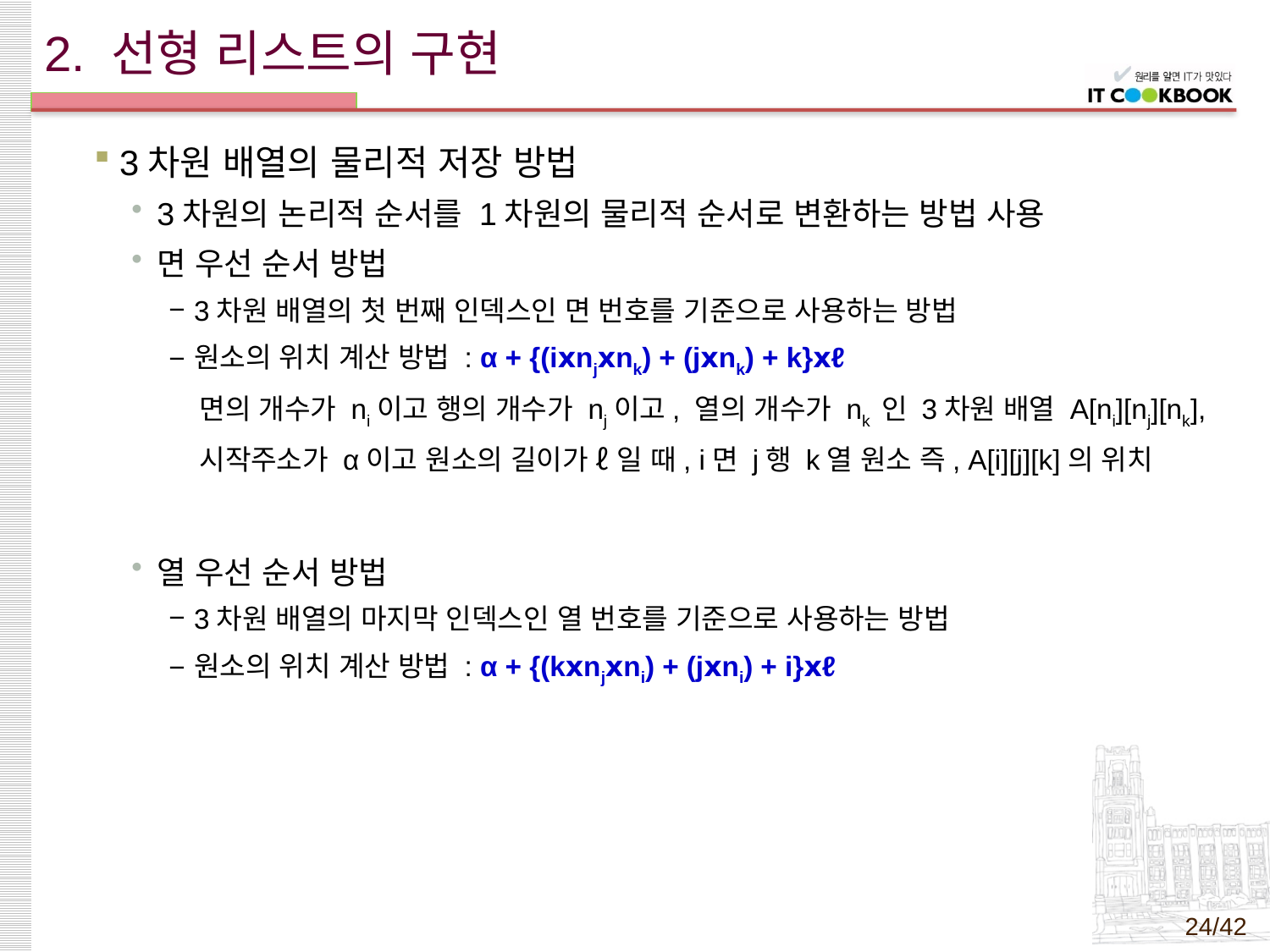

# 2. 선형 리스트의 구현
3차원 배열의 물리적 저장 방법
3차원의 논리적 순서를 1차원의 물리적 순서로 변환하는 방법 사용
면 우선 순서 방법
3차원 배열의 첫 번째 인덱스인 면 번호를 기준으로 사용하는 방법
원소의 위치 계산 방법 : α + {(iⅹnjⅹnk) + (jⅹnk) + k}ⅹℓ
면의 개수가 ni이고 행의 개수가 nj이고, 열의 개수가 nk 인 3차원 배열 A[ni][nj][nk],
시작주소가 α이고 원소의 길이가 ℓ 일 때, i면 j행 k열 원소 즉, A[i][j][k]의 위치

열 우선 순서 방법
3차원 배열의 마지막 인덱스인 열 번호를 기준으로 사용하는 방법
원소의 위치 계산 방법 : α + {(kⅹnjⅹni) + (jⅹni) + i}ⅹℓ